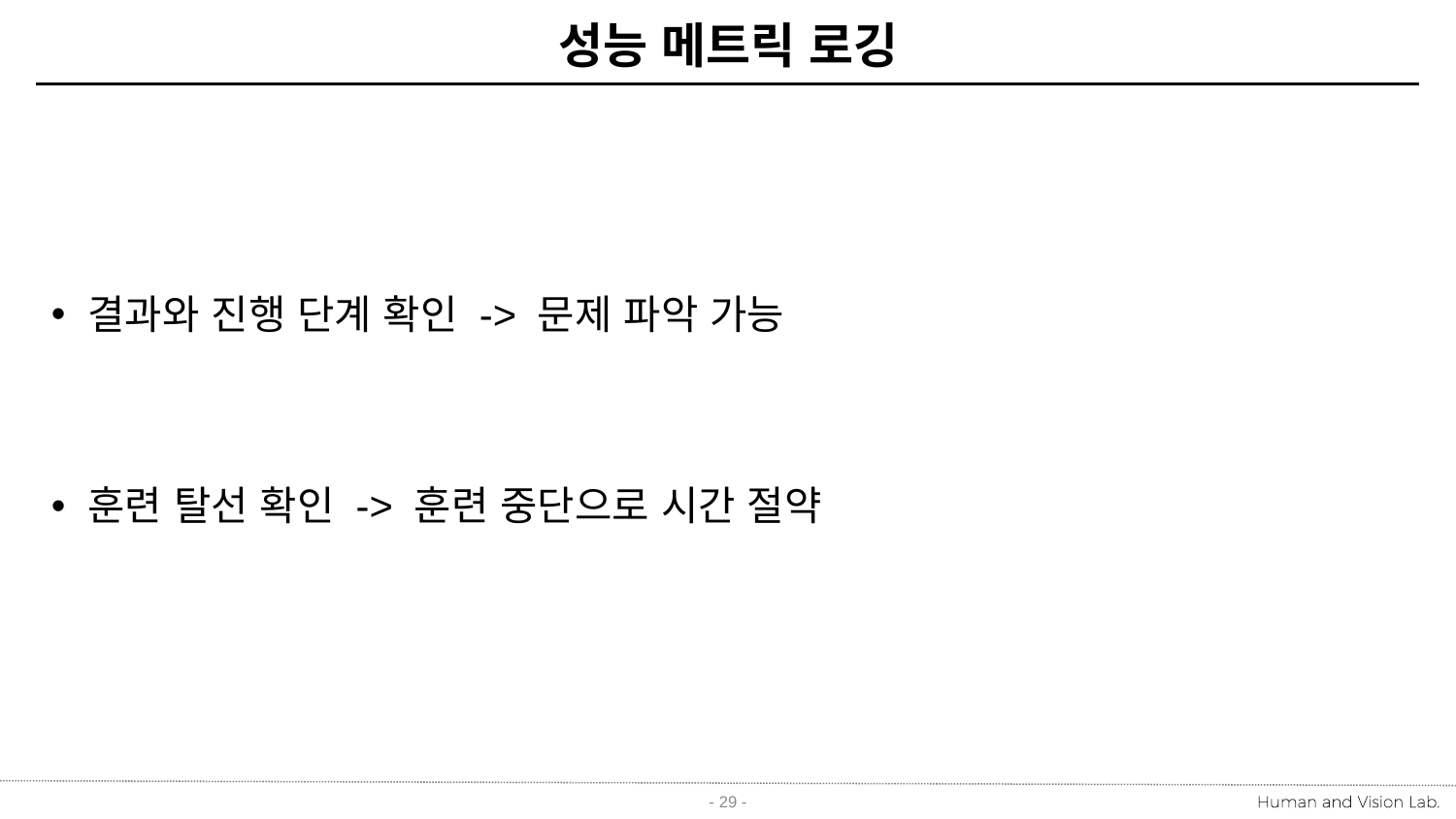

# 성능 메트릭 로깅
결과와 진행 단계 확인 -> 문제 파악 가능

훈련 탈선 확인 -> 훈련 중단으로 시간 절약

- 29 -